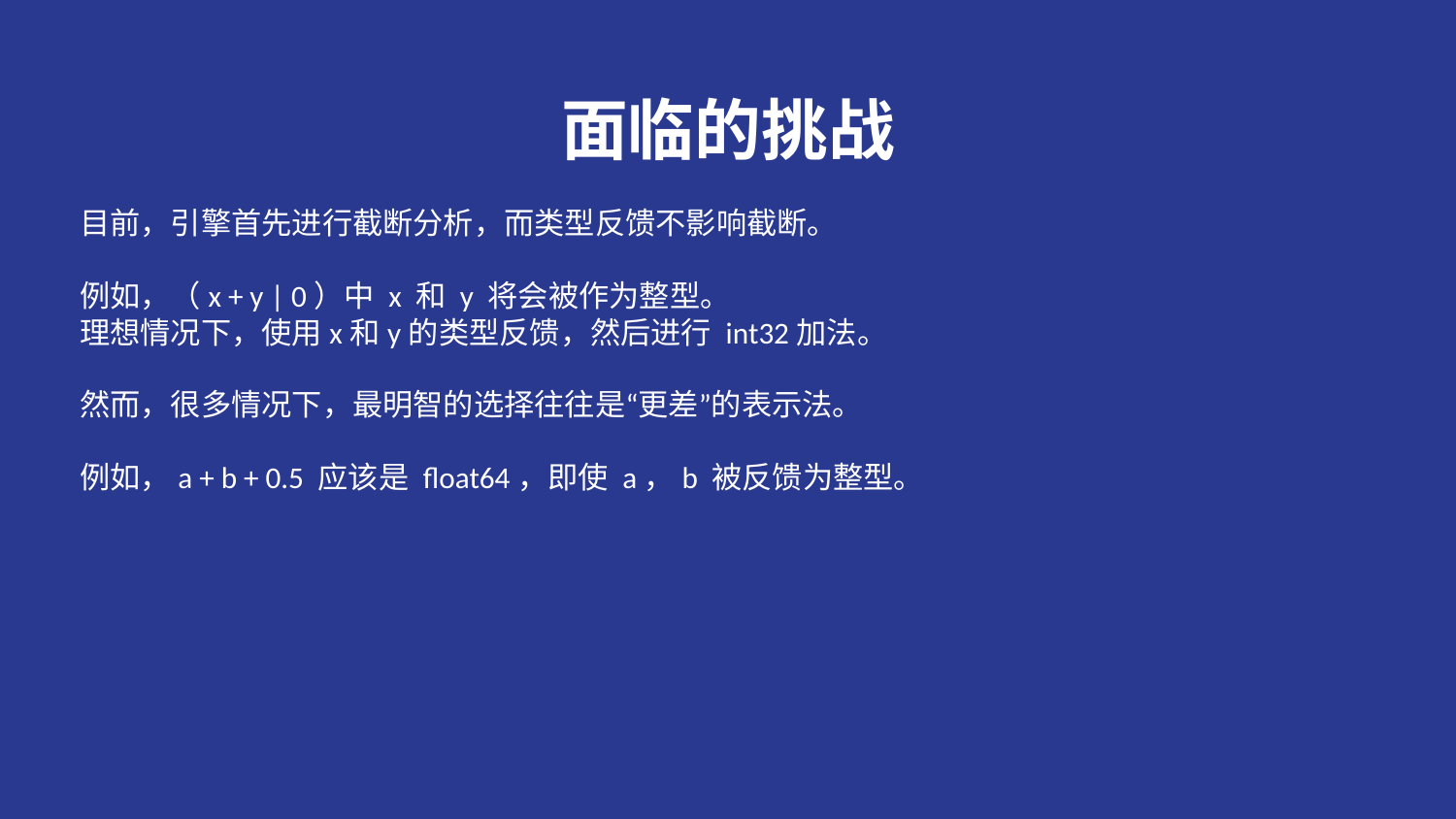

面临的挑战
目前，引擎首先进行截断分析，而类型反馈不影响截断。

例如，（x + y | 0）中 x 和 y 将会被作为整型。
理想情况下，使用x和y的类型反馈，然后进行 int32加法。

然而，很多情况下，最明智的选择往往是“更差”的表示法。

例如，a + b + 0.5 应该是 float64，即使 a，b 被反馈为整型。